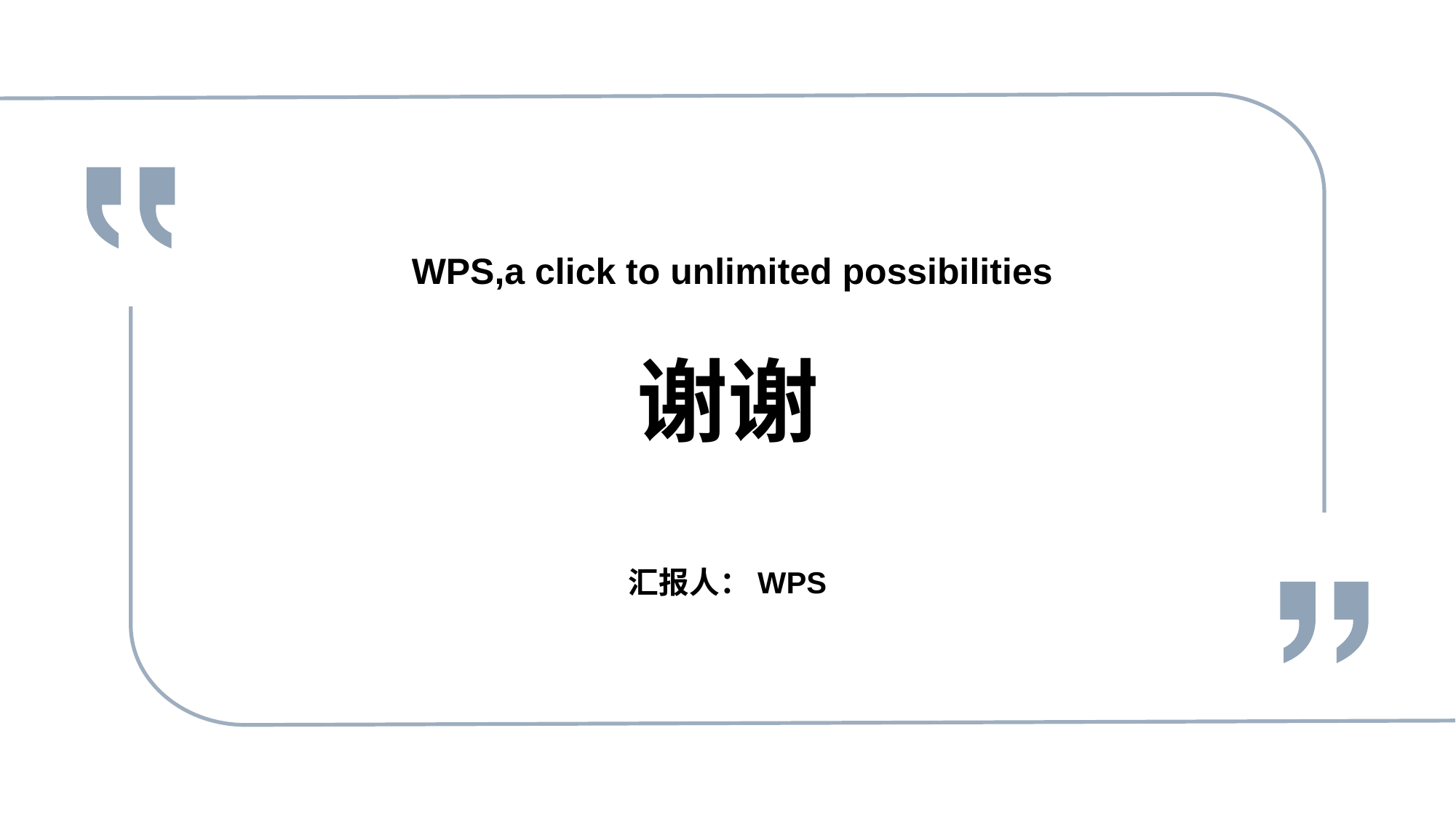

WPS,a click to unlimited possibilities
# 谢谢
汇报人：WPS